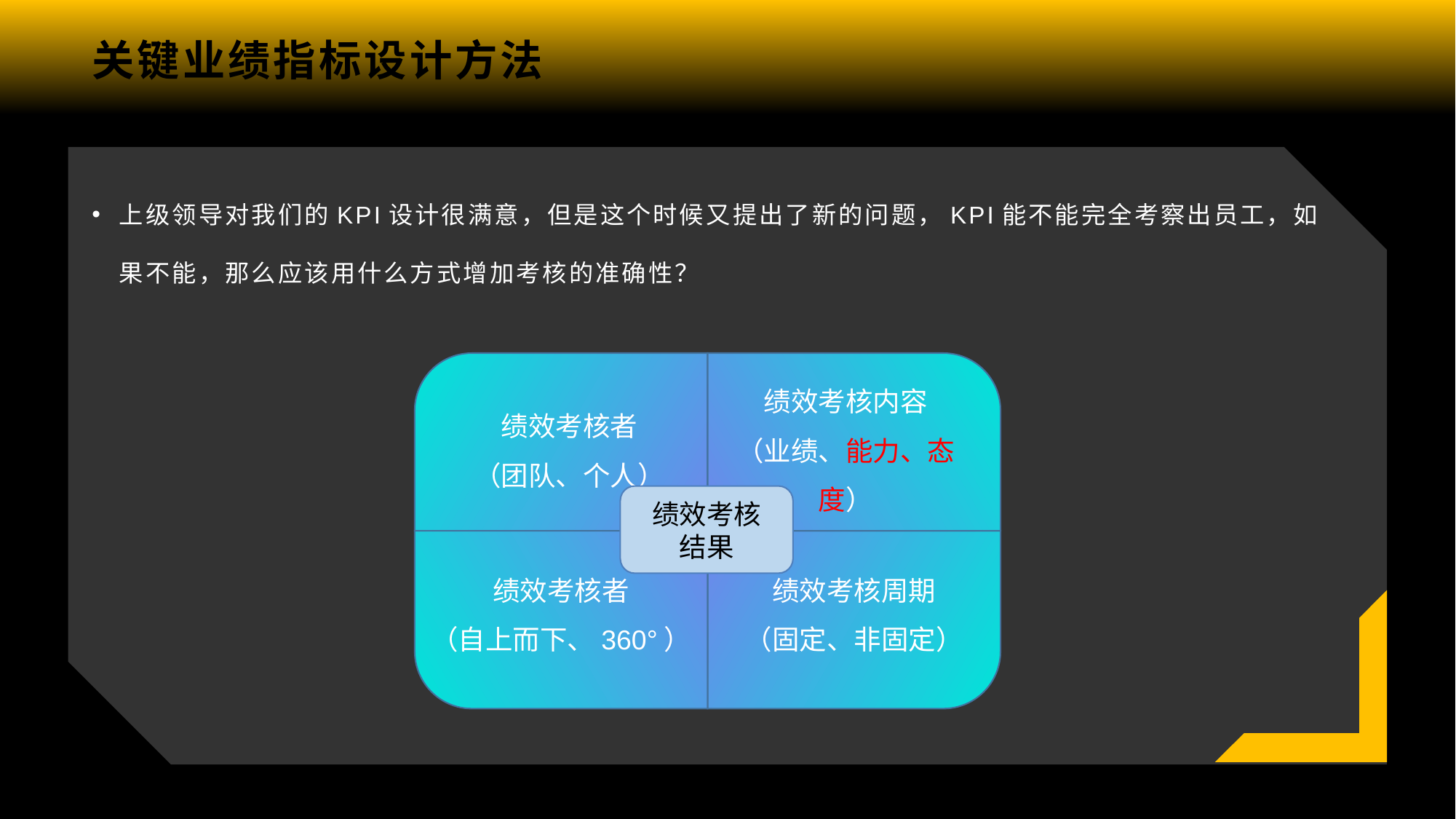

# 关键业绩指标设计方法

上级领导对我们的KPI设计很满意，但是这个时候又提出了新的问题，KPI能不能完全考察出员工，如果不能，那么应该用什么方式增加考核的准确性？

绩效考核者
（团队、个人）
绩效考核内容
（业绩、能力、态度）

绩效考核者
（自上而下、360°）
绩效考核周期
（固定、非固定）
绩效考核
结果